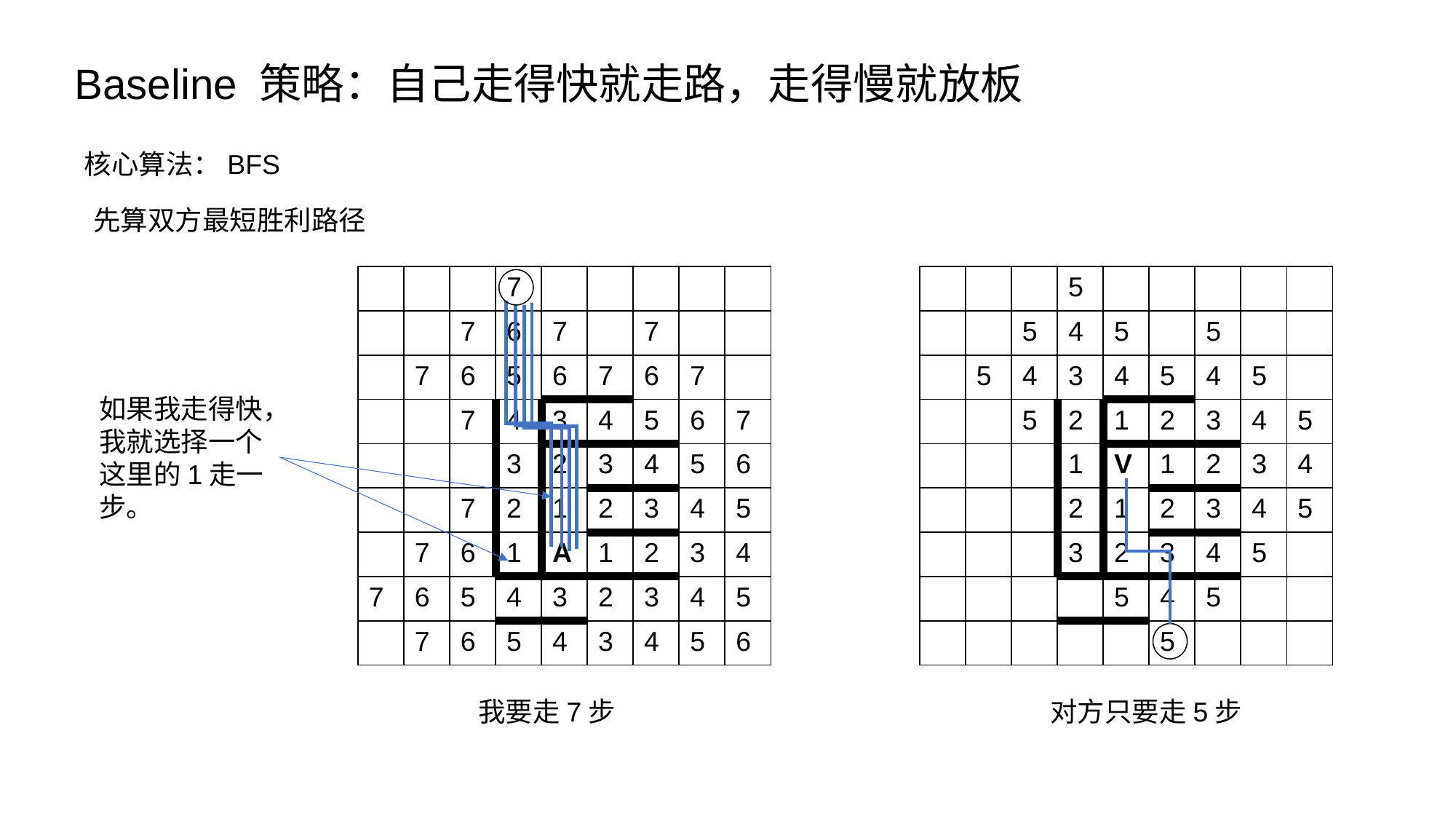

Baseline 策略：自己走得快就走路，走得慢就放板
核心算法：BFS
先算双方最短胜利路径
|  |  |  | 7 |  |  |  |  |  |
| --- | --- | --- | --- | --- | --- | --- | --- | --- |
|  |  | 7 | 6 | 7 |  | 7 |  |  |
|  | 7 | 6 | 5 | 6 | 7 | 6 | 7 |  |
|  |  | 7 | 4 | 3 | 4 | 5 | 6 | 7 |
|  |  |  | 3 | 2 | 3 | 4 | 5 | 6 |
|  |  | 7 | 2 | 1 | 2 | 3 | 4 | 5 |
|  | 7 | 6 | 1 | A | 1 | 2 | 3 | 4 |
| 7 | 6 | 5 | 4 | 3 | 2 | 3 | 4 | 5 |
|  | 7 | 6 | 5 | 4 | 3 | 4 | 5 | 6 |
|  |  |  | 5 |  |  |  |  |  |
| --- | --- | --- | --- | --- | --- | --- | --- | --- |
|  |  | 5 | 4 | 5 |  | 5 |  |  |
|  | 5 | 4 | 3 | 4 | 5 | 4 | 5 |  |
|  |  | 5 | 2 | 1 | 2 | 3 | 4 | 5 |
|  |  |  | 1 | V | 1 | 2 | 3 | 4 |
|  |  |  | 2 | 1 | 2 | 3 | 4 | 5 |
|  |  |  | 3 | 2 | 3 | 4 | 5 |  |
|  |  |  |  | 5 | 4 | 5 |  |  |
|  |  |  |  |  | 5 |  |  |  |

如果我走得快，
我就选择一个这里的1走一步。

我要走7步
对方只要走5步